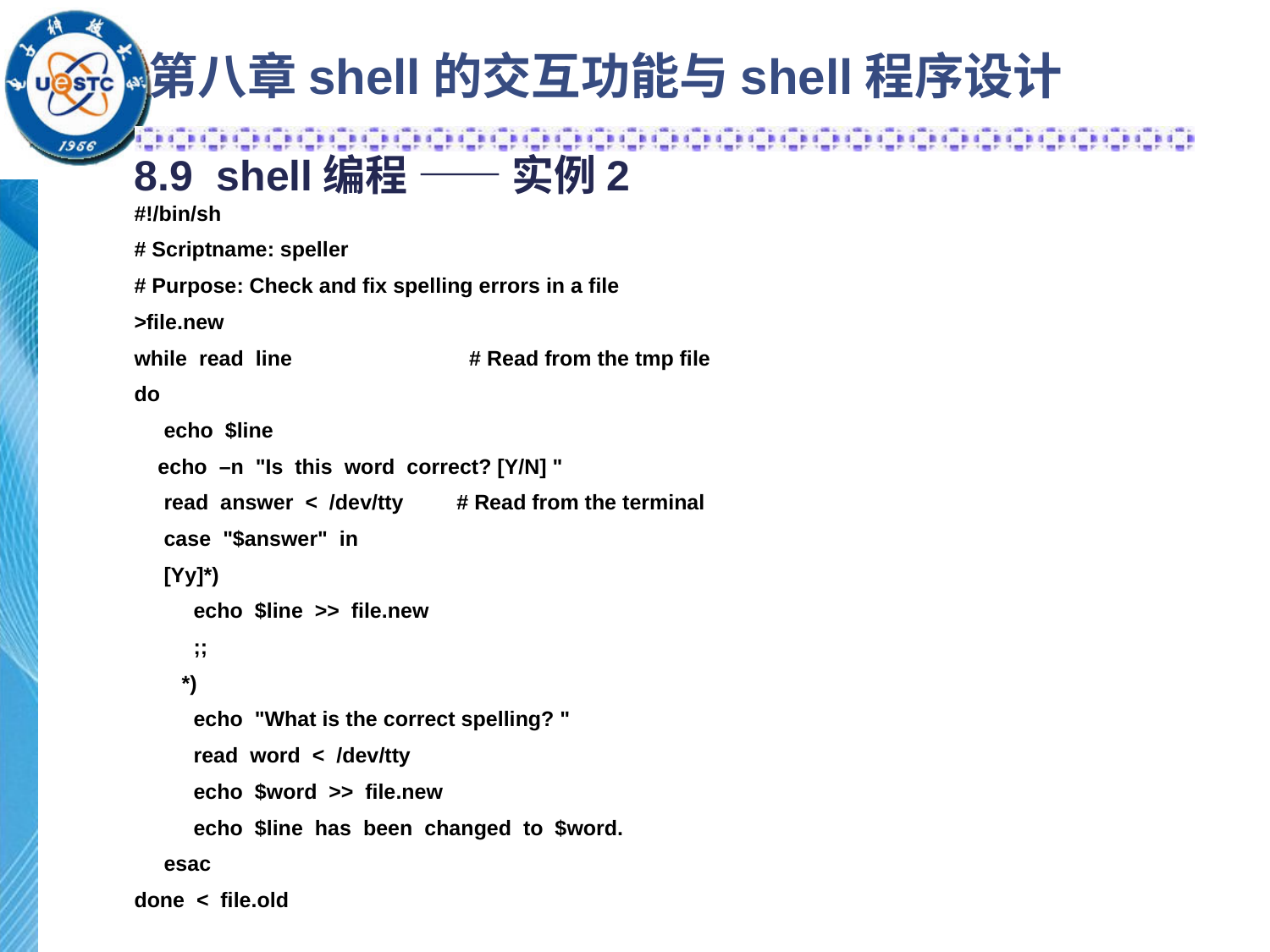

# 第八章shell的交互功能与shell程序设计
8.9  shell编程 —— 实例2
#!/bin/sh
# Scriptname: speller
# Purpose: Check and fix spelling errors in a file
>file.new
while  read  line                              # Read from the tmp file
do
     echo  $line
    echo  –n  "Is  this  word  correct? [Y/N] "
     read  answer  <  /dev/tty         # Read from the terminal
     case  "$answer"  in
     [Yy]*)
          echo  $line  >>  file.new
          ;;
        *)
          echo  "What is the correct spelling? "
          read  word  <  /dev/tty
          echo  $word  >>  file.new
          echo  $line  has  been  changed  to  $word.
     esac
done  <  file.old